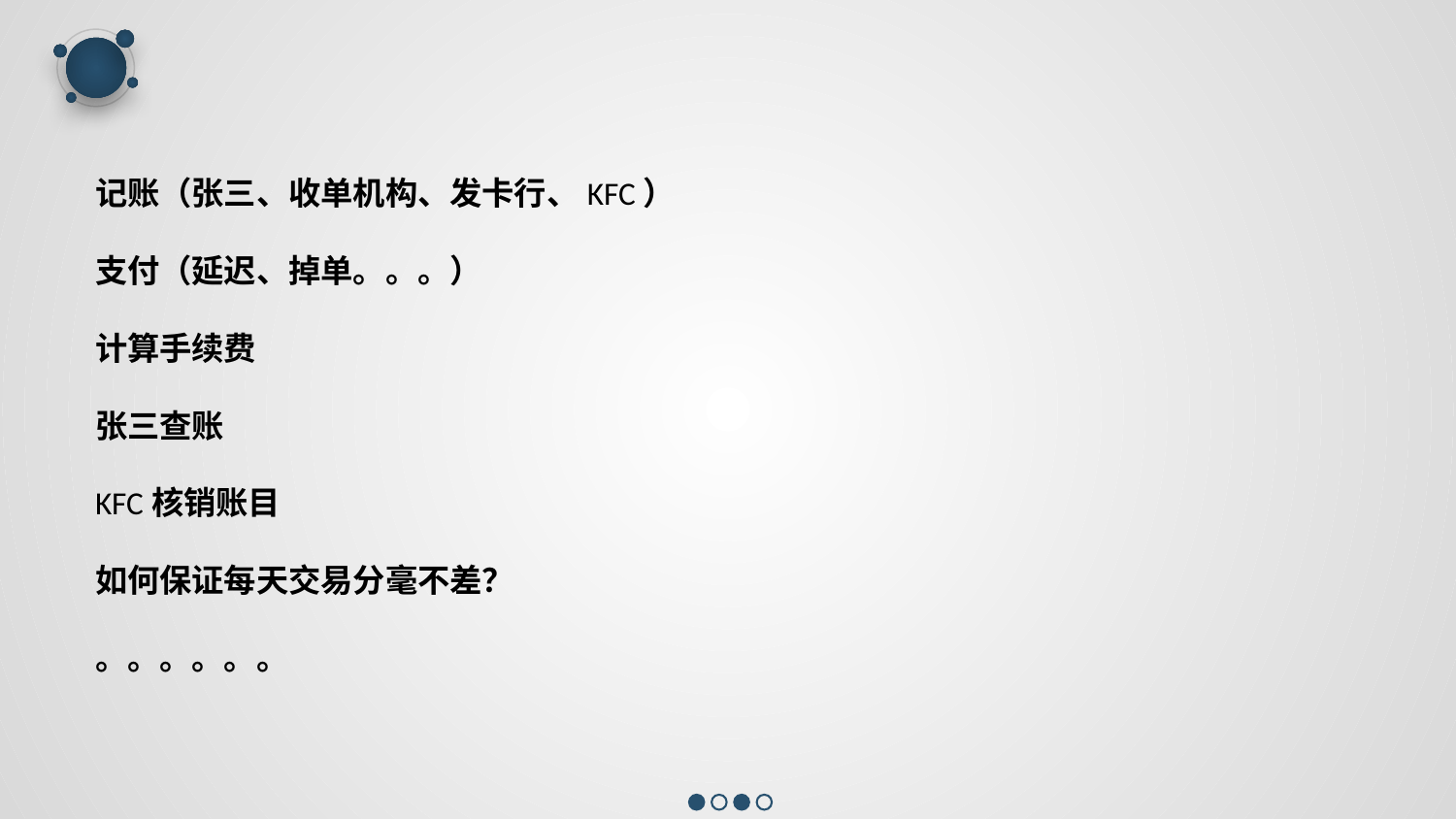

记账（张三、收单机构、发卡行、KFC）

支付（延迟、掉单。。。）

计算手续费

张三查账

KFC核销账目

如何保证每天交易分毫不差？

。。。。。。